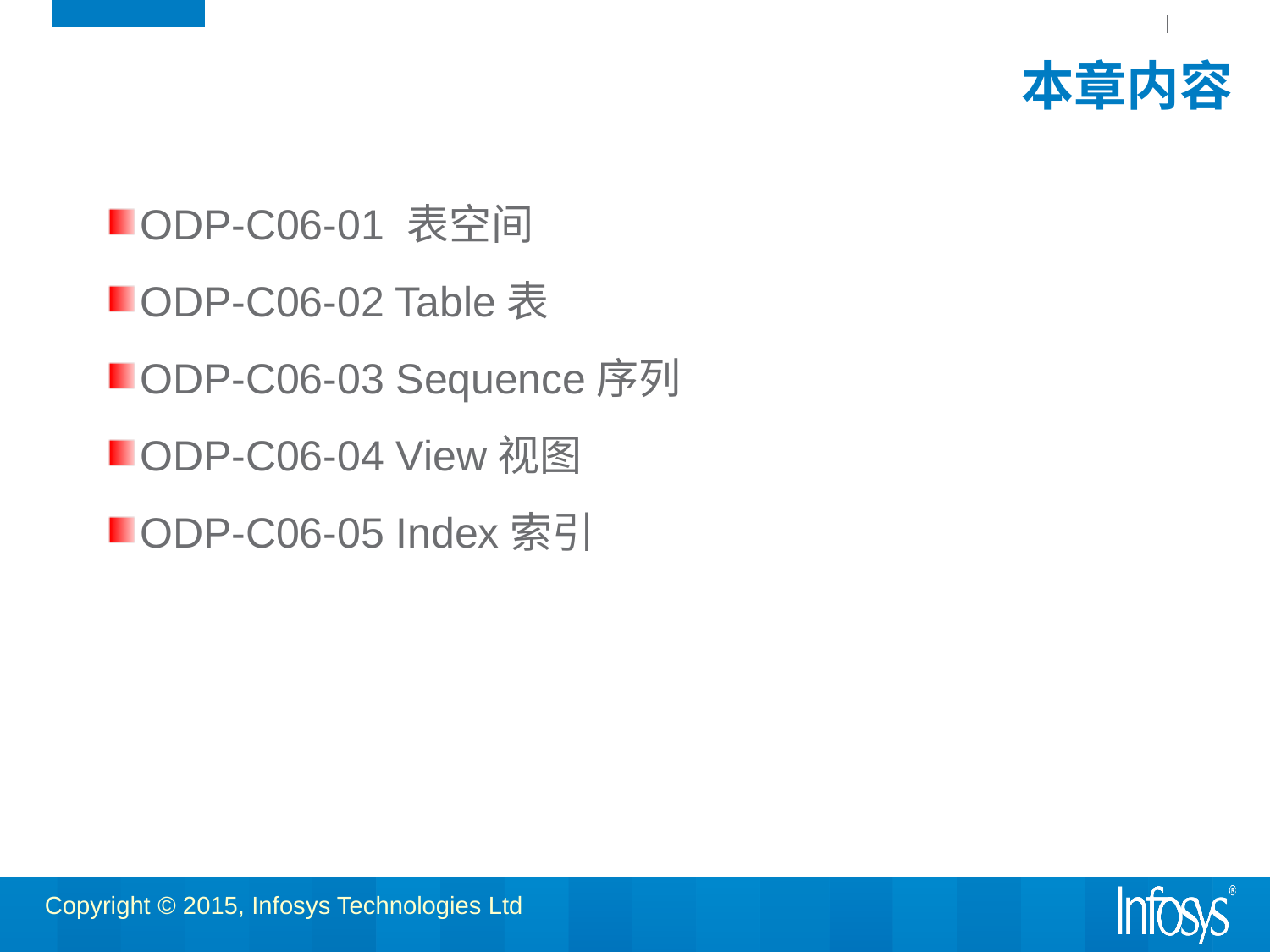

# 本章内容
ODP-C06-01 表空间
ODP-C06-02 Table表
ODP-C06-03 Sequence序列
ODP-C06-04 View视图
ODP-C06-05 Index索引